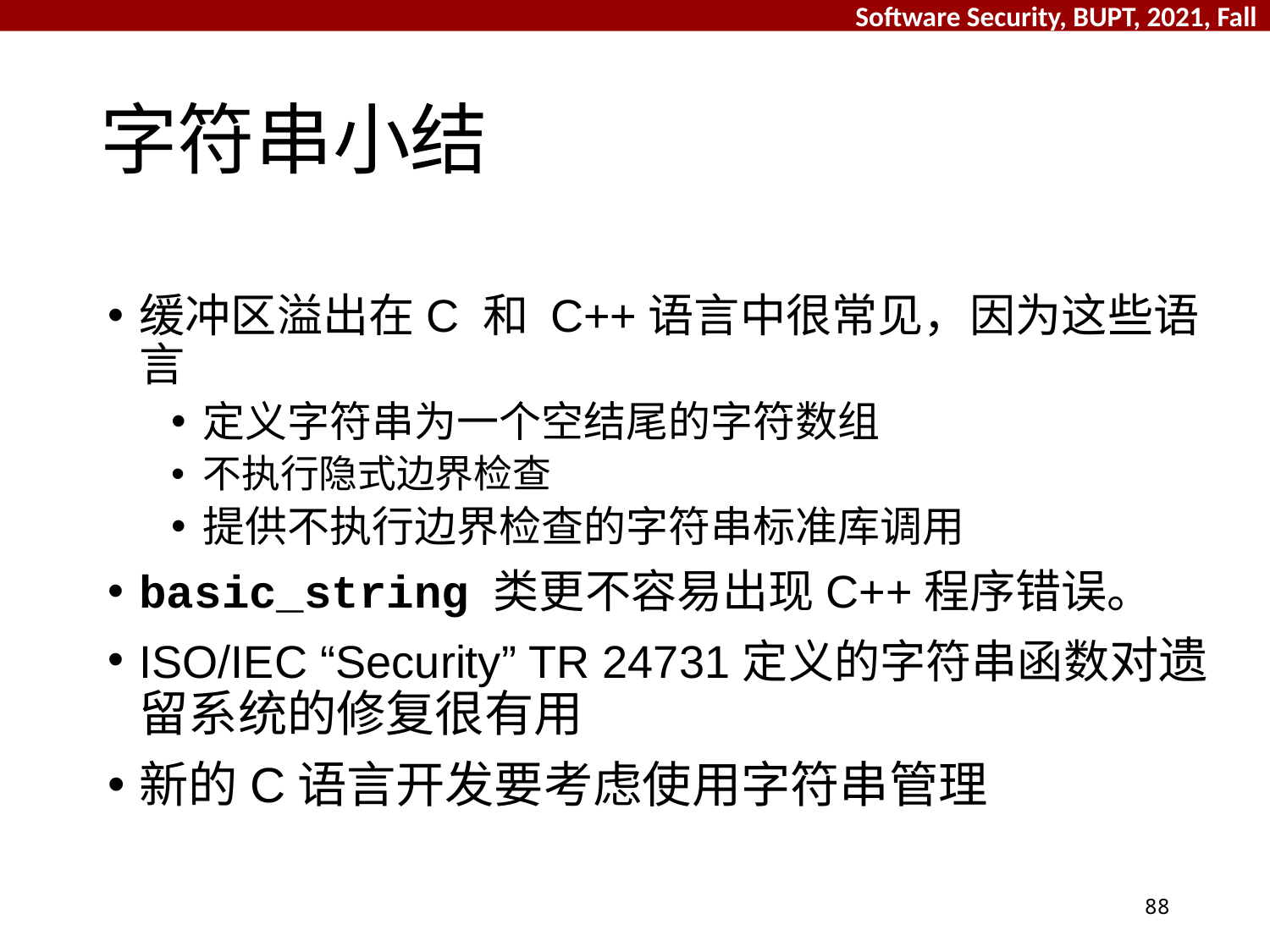

# 字符串小结
缓冲区溢出在C 和 C++语言中很常见，因为这些语言
定义字符串为一个空结尾的字符数组
不执行隐式边界检查
提供不执行边界检查的字符串标准库调用
basic_string 类更不容易出现C++程序错误。
ISO/IEC “Security” TR 24731定义的字符串函数对遗留系统的修复很有用
新的C语言开发要考虑使用字符串管理
88